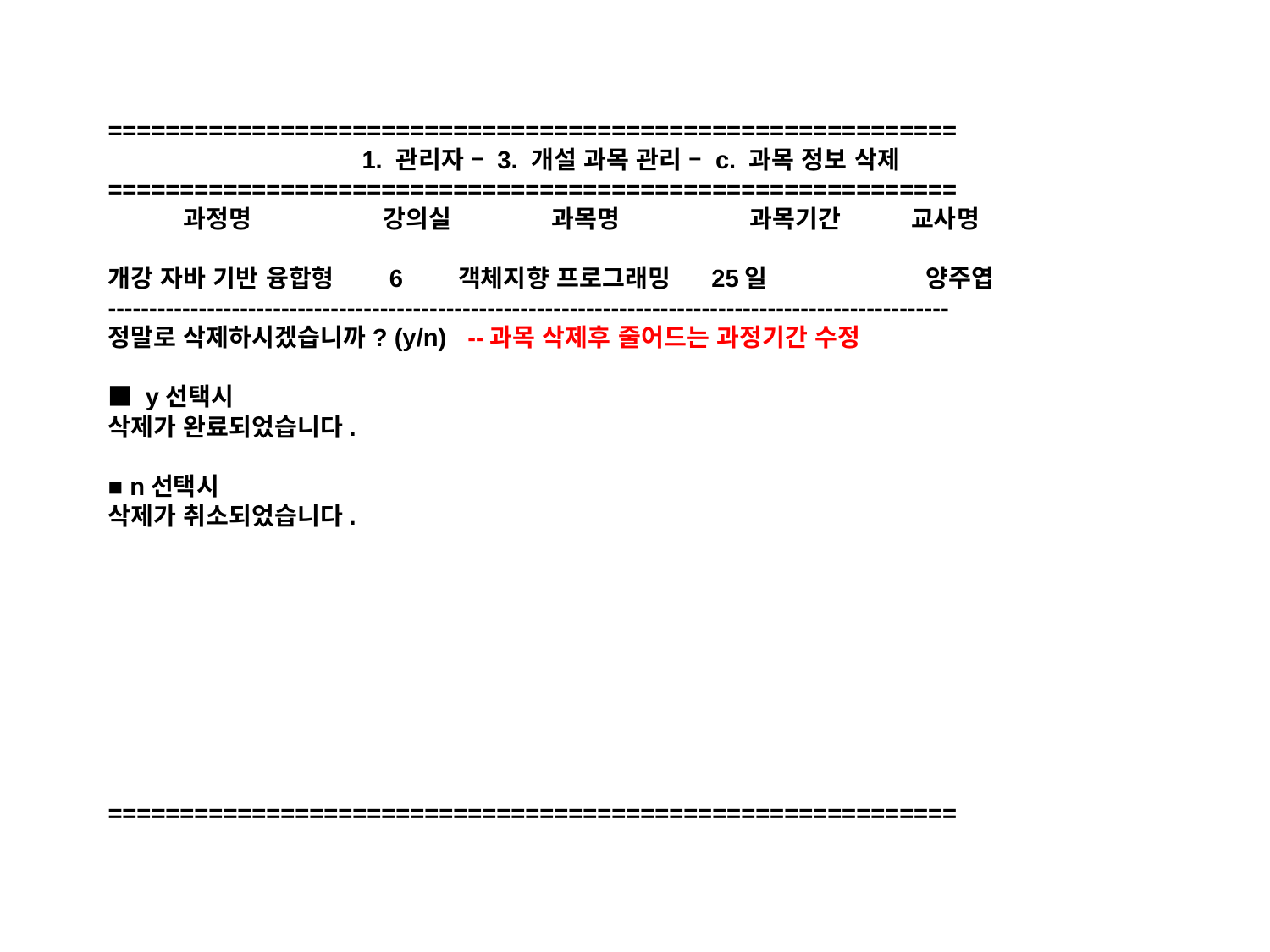

# =========================================================== 1. 관리자 – 3. 개설 과목 관리 – c. 과목 정보 삭제 =========================================================== 과정명	   강의실	         과목명	 과목기간          교사명 개강 자바 기반 융합형       6       객체지향 프로그래밍     25일   	        양주엽 ------------------------------------------------------------------------------------------------------ 정말로 삭제하시겠습니까? (y/n)   --과목 삭제후 줄어드는 과정기간 수정 ■ y선택시 삭제가 완료되었습니다. ■ n선택시 삭제가 취소되었습니다. ===========================================================